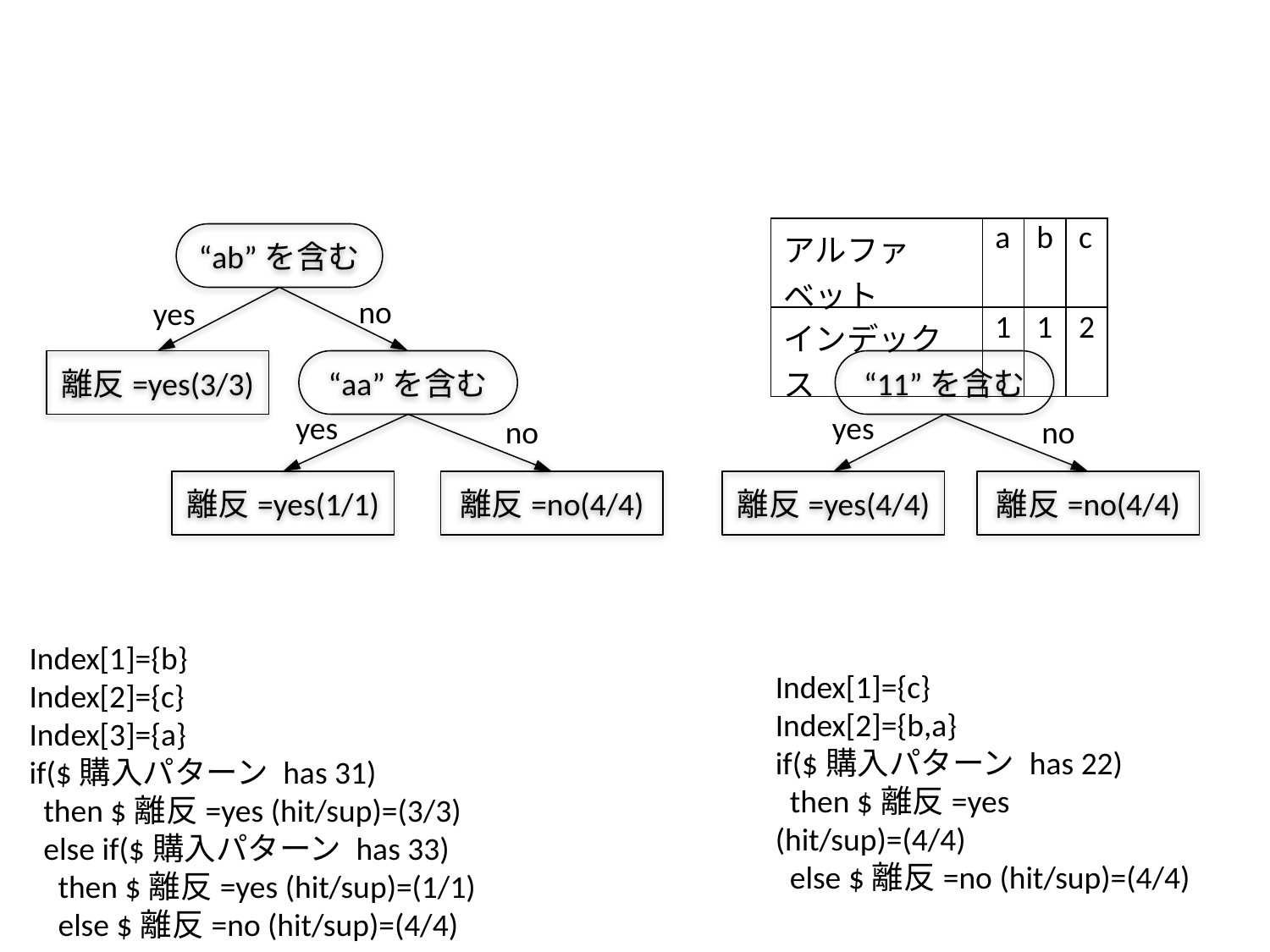

#
| アルファベット | a | b | c |
| --- | --- | --- | --- |
| インデックス | 1 | 1 | 2 |
“ab”を含む
no
yes
離反=yes(3/3)
“aa”を含む
“11”を含む
yes
yes
no
no
離反=yes(1/1)
離反=no(4/4)
離反=yes(4/4)
離反=no(4/4)
Index[1]={b}
Index[2]={c}
Index[3]={a}
if($購入パターン has 31)
  then $離反=yes (hit/sup)=(3/3)
  else if($購入パターン has 33)
    then $離反=yes (hit/sup)=(1/1)
    else $離反=no (hit/sup)=(4/4)
Index[1]={c}
Index[2]={b,a}
if($購入パターン has 22)
  then $離反=yes (hit/sup)=(4/4)
  else $離反=no (hit/sup)=(4/4)